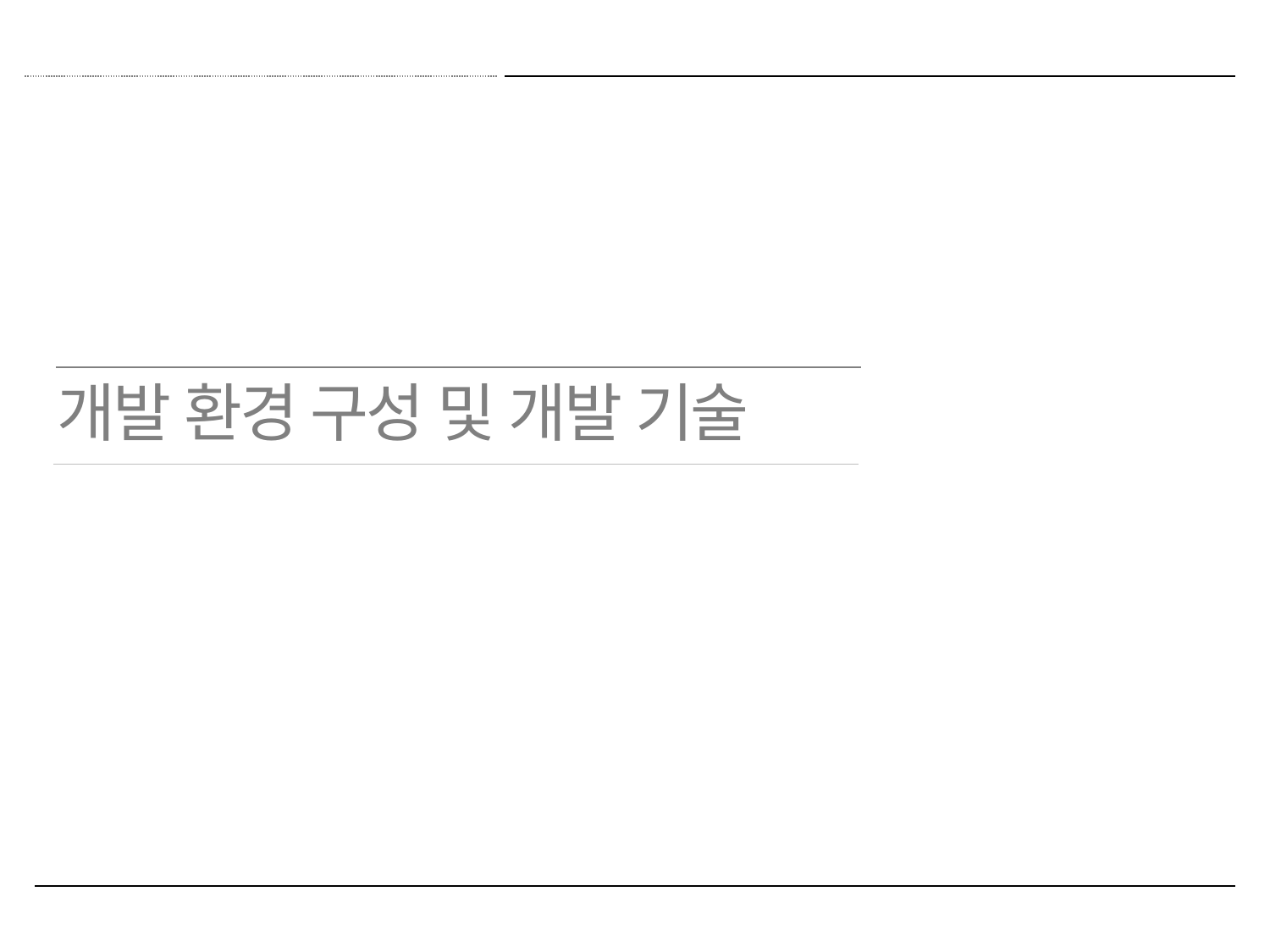

#
개발 환경 구성 및 개발 기술